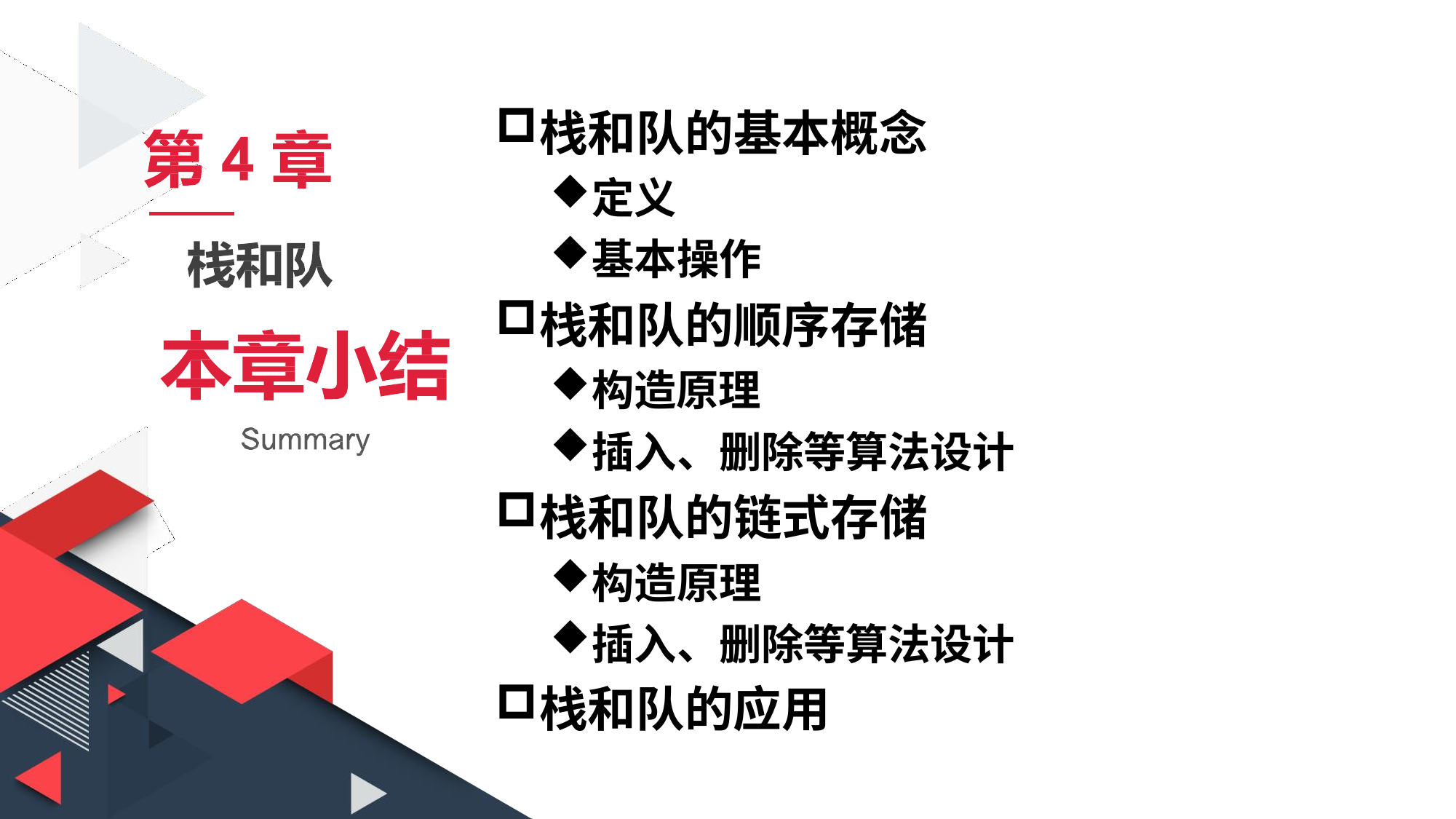

栈和队的基本概念
定义
基本操作
栈和队的顺序存储
构造原理
插入、删除等算法设计
栈和队的链式存储
构造原理
插入、删除等算法设计
栈和队的应用